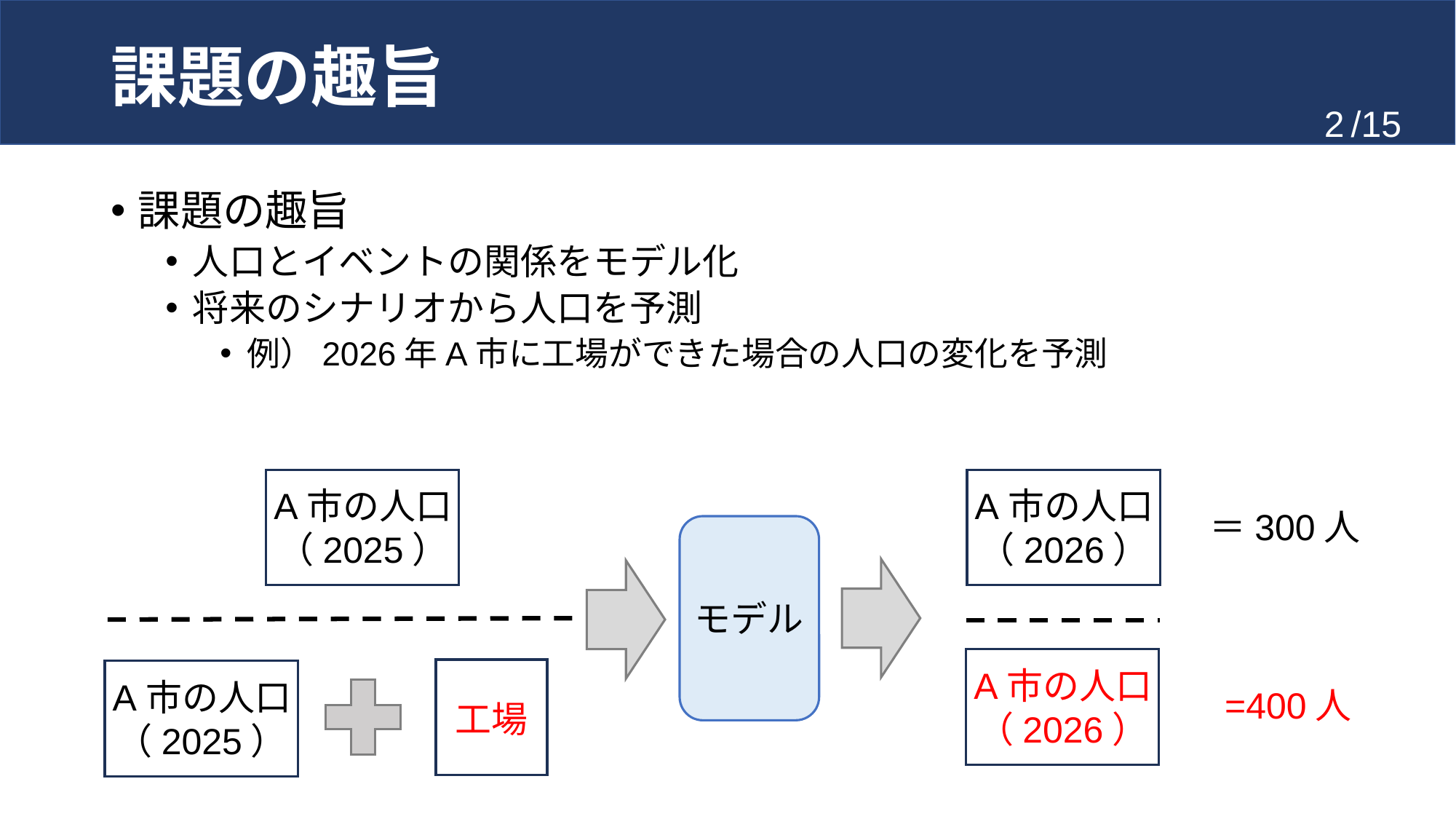

# 課題の趣旨
2
課題の趣旨
人口とイベントの関係をモデル化
将来のシナリオから人口を予測
例）2026年A市に工場ができた場合の人口の変化を予測

A市の人口
（2025）

A市の人口
（2026）
＝300人

モデル

A市の人口
（2026）

工場

A市の人口
（2025）

=400人